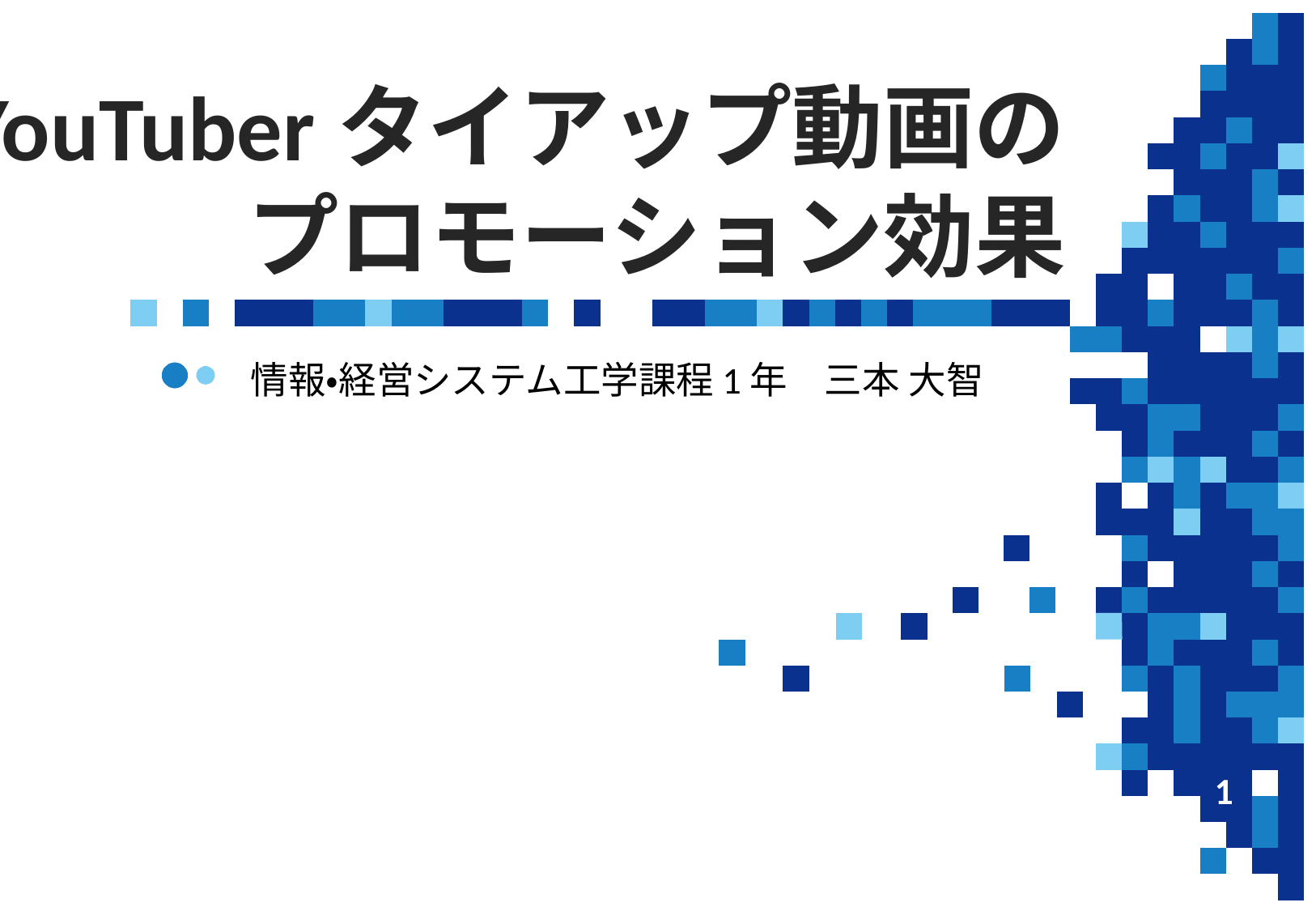

YouTuberタイアップ動画の
プロモーション効果
情報・経営システム工学課程1年　三本 大智
1